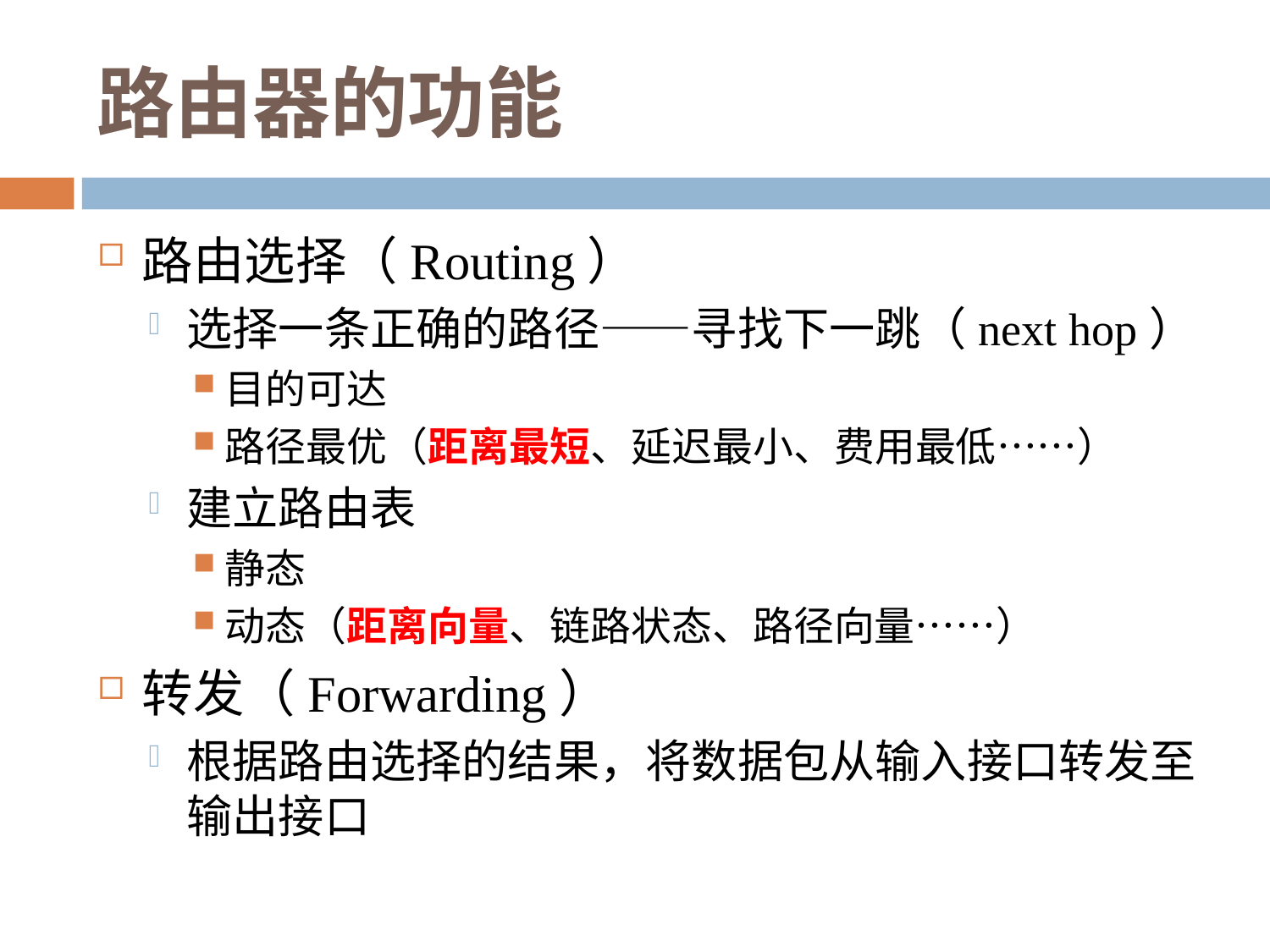

# 路由器的功能
路由选择（Routing）
选择一条正确的路径——寻找下一跳（next hop）
目的可达
路径最优（距离最短、延迟最小、费用最低……）
建立路由表
静态
动态（距离向量、链路状态、路径向量……）
转发（Forwarding）
根据路由选择的结果，将数据包从输入接口转发至输出接口